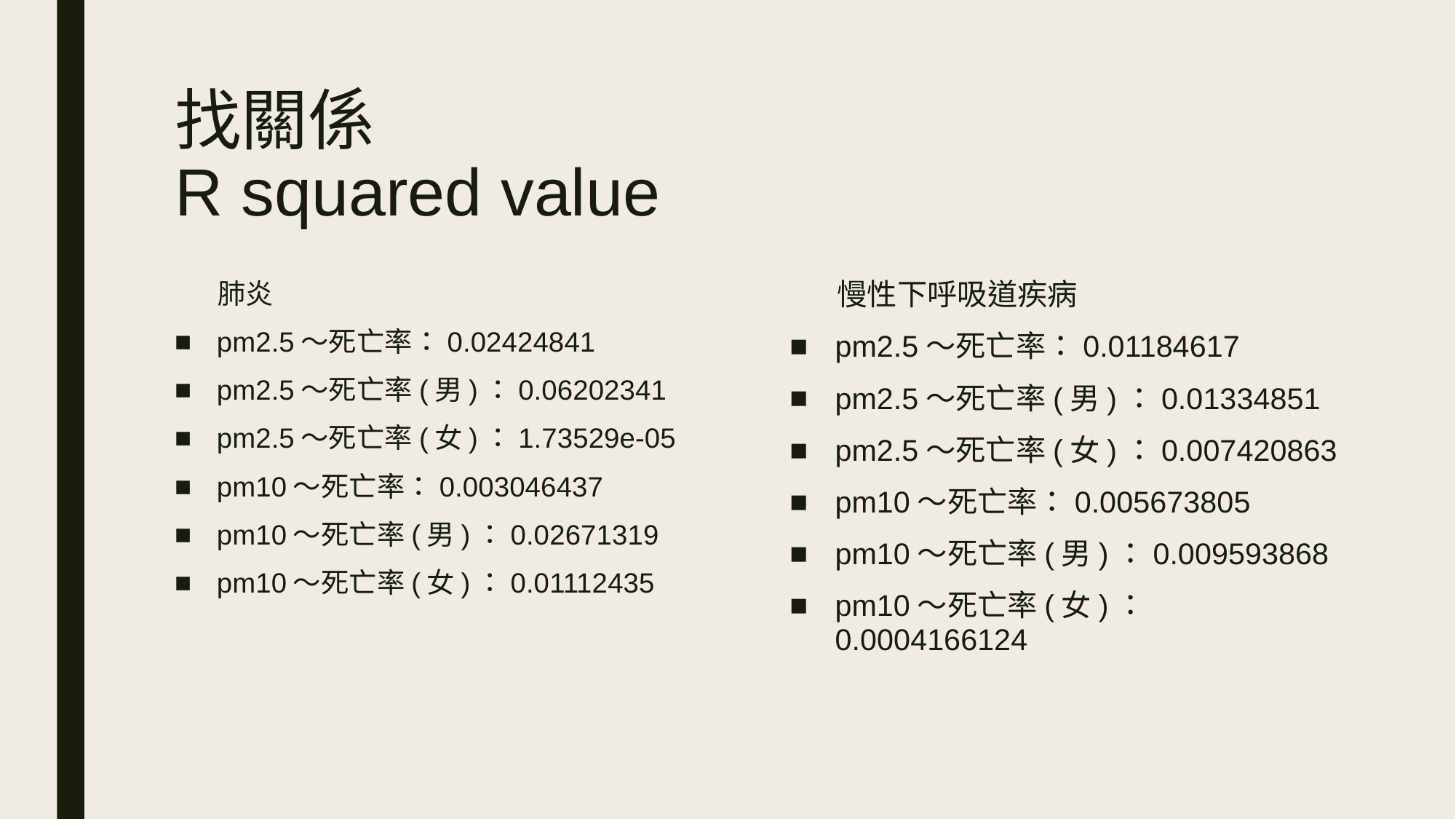

# 找關係 R squared value
      肺炎
pm2.5～死亡率：0.02424841
pm2.5～死亡率(男)：0.06202341
pm2.5～死亡率(女)：1.73529e-05
pm10～死亡率：0.003046437
pm10～死亡率(男)：0.02671319
pm10～死亡率(女)：0.01112435

      慢性下呼吸道疾病
pm2.5～死亡率：0.01184617
pm2.5～死亡率(男)：0.01334851
pm2.5～死亡率(女)：0.007420863
pm10～死亡率：0.005673805
pm10～死亡率(男)：0.009593868
pm10～死亡率(女)：0.0004166124